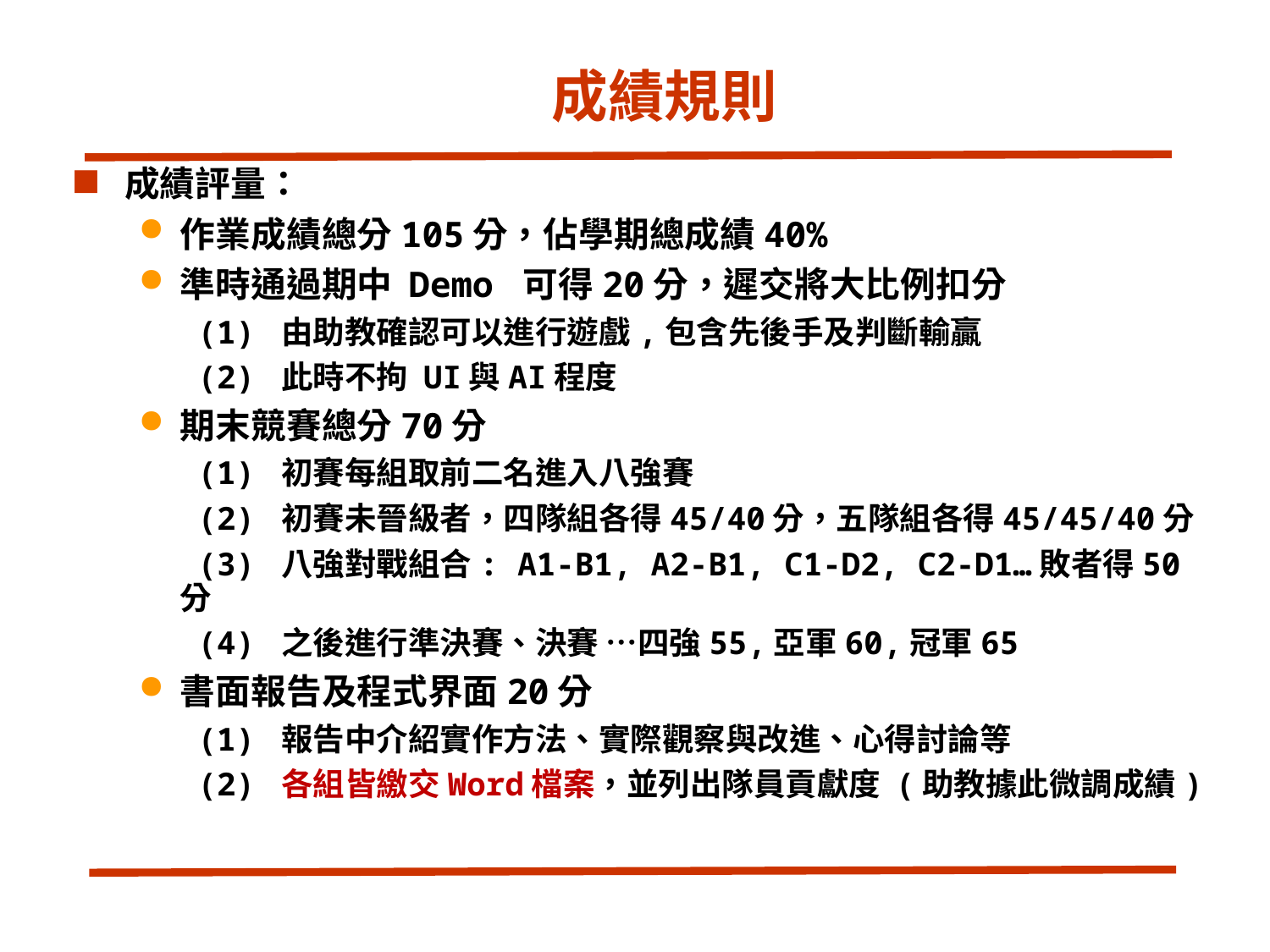

# 成績規則
成績評量：
作業成績總分105分，佔學期總成績40%
準時通過期中 Demo 可得20分，遲交將大比例扣分
   (1) 由助教確認可以進行遊戲,包含先後手及判斷輸贏
   (2) 此時不拘 UI與AI程度
期末競賽總分70分
   (1) 初賽每組取前二名進入八強賽
   (2) 初賽未晉級者，四隊組各得45/40分，五隊組各得45/45/40分
   (3) 八強對戰組合: A1-B1, A2-B1, C1-D2, C2-D1…敗者得50分
   (4) 之後進行準決賽、決賽 …四強55,亞軍60,冠軍65
書面報告及程式界面20分
   (1) 報告中介紹實作方法、實際觀察與改進、心得討論等
   (2) 各組皆繳交Word檔案，並列出隊員貢獻度 (助教據此微調成績)